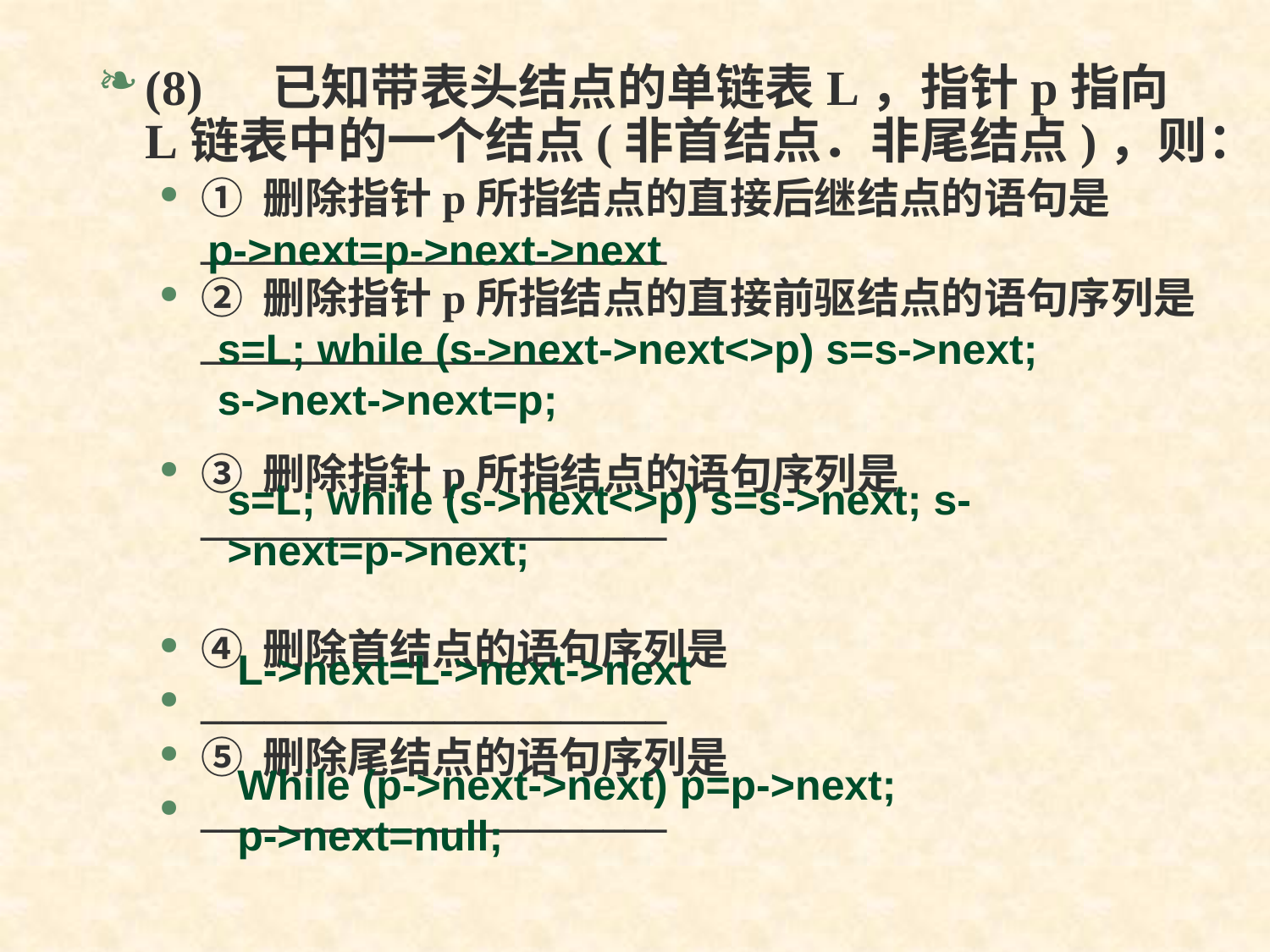

(8)	已知带表头结点的单链表L，指针p指向L链表中的一个结点(非首结点．非尾结点)，则：
① 删除指针p所指结点的直接后继结点的语句是______________________
② 删除指针p所指结点的直接前驱结点的语句序列是__________________

③ 删除指针p所指结点的语句序列是______________________

④ 删除首结点的语句序列是
______________________
⑤ 删除尾结点的语句序列是
______________________
p->next=p->next->next
s=L; while (s->next->next<>p) s=s->next; s->next->next=p;
s=L; while (s->next<>p) s=s->next; s->next=p->next;
L->next=L->next->next
While (p->next->next) p=p->next; p->next=null;